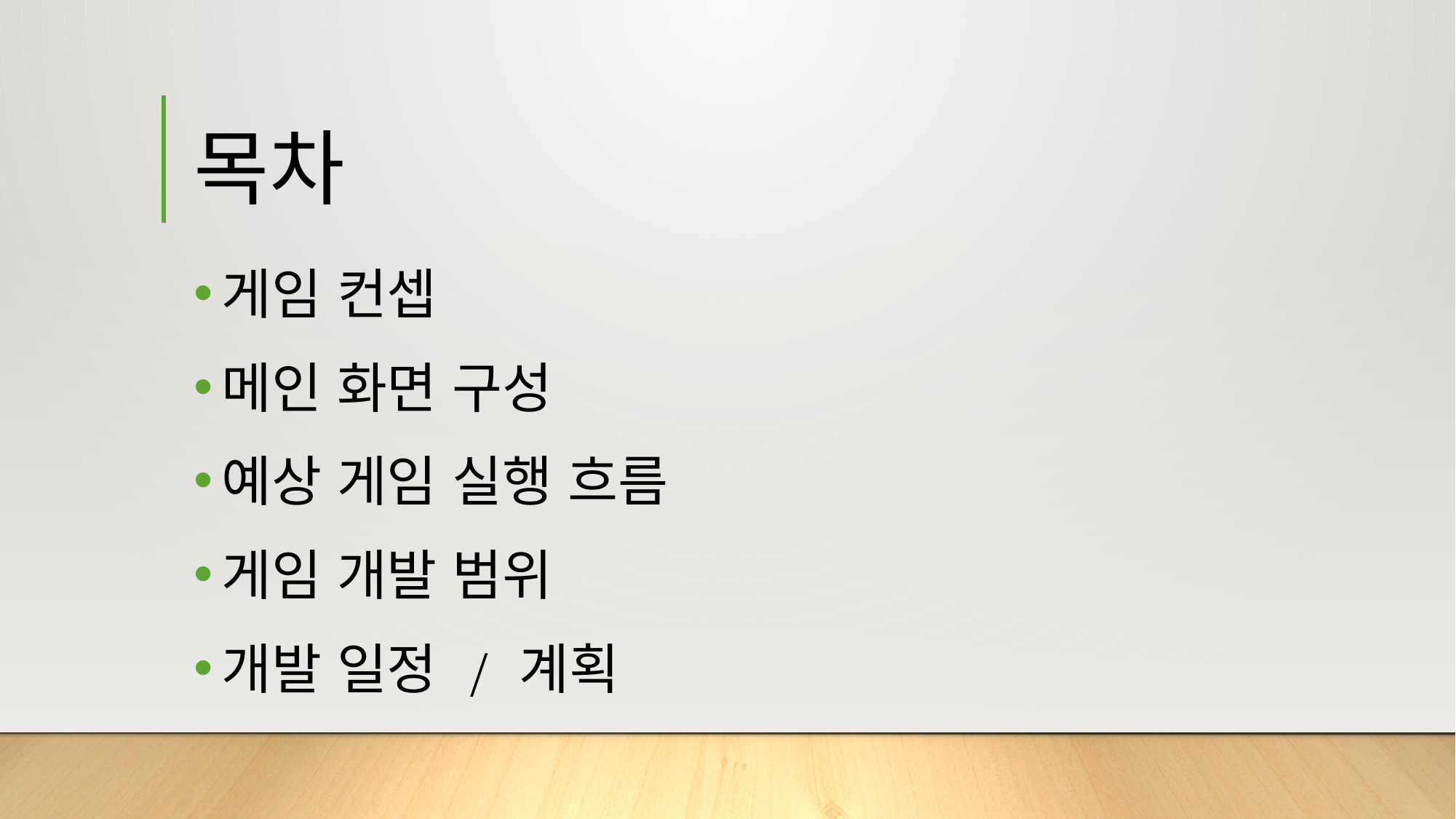

# 목차
게임 컨셉
메인 화면 구성
예상 게임 실행 흐름
게임 개발 범위
개발 일정 / 계획